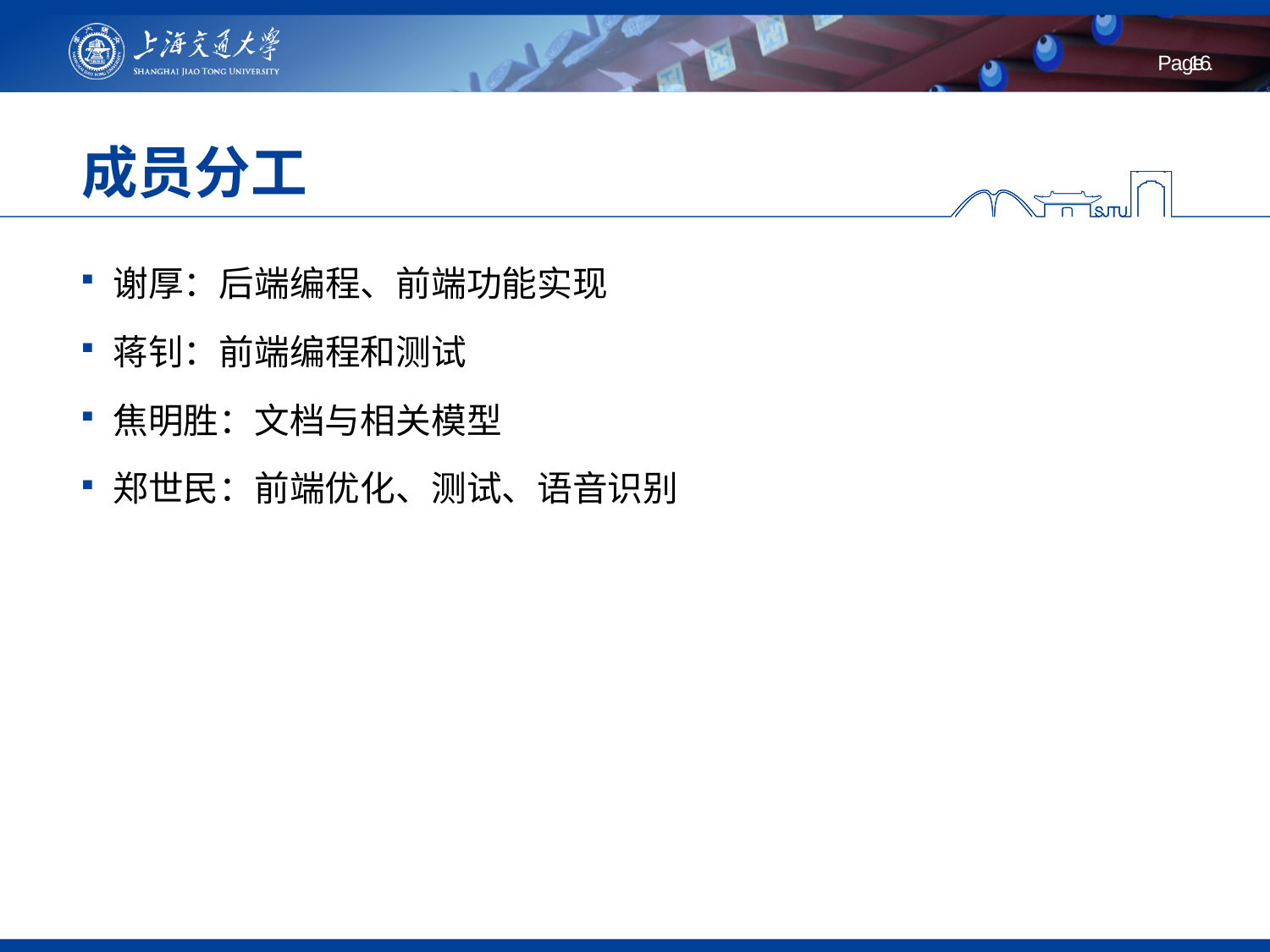

# 成员分工
谢厚：后端编程、前端功能实现
蒋钊：前端编程和测试
焦明胜：文档与相关模型
郑世民：前端优化、测试、语音识别